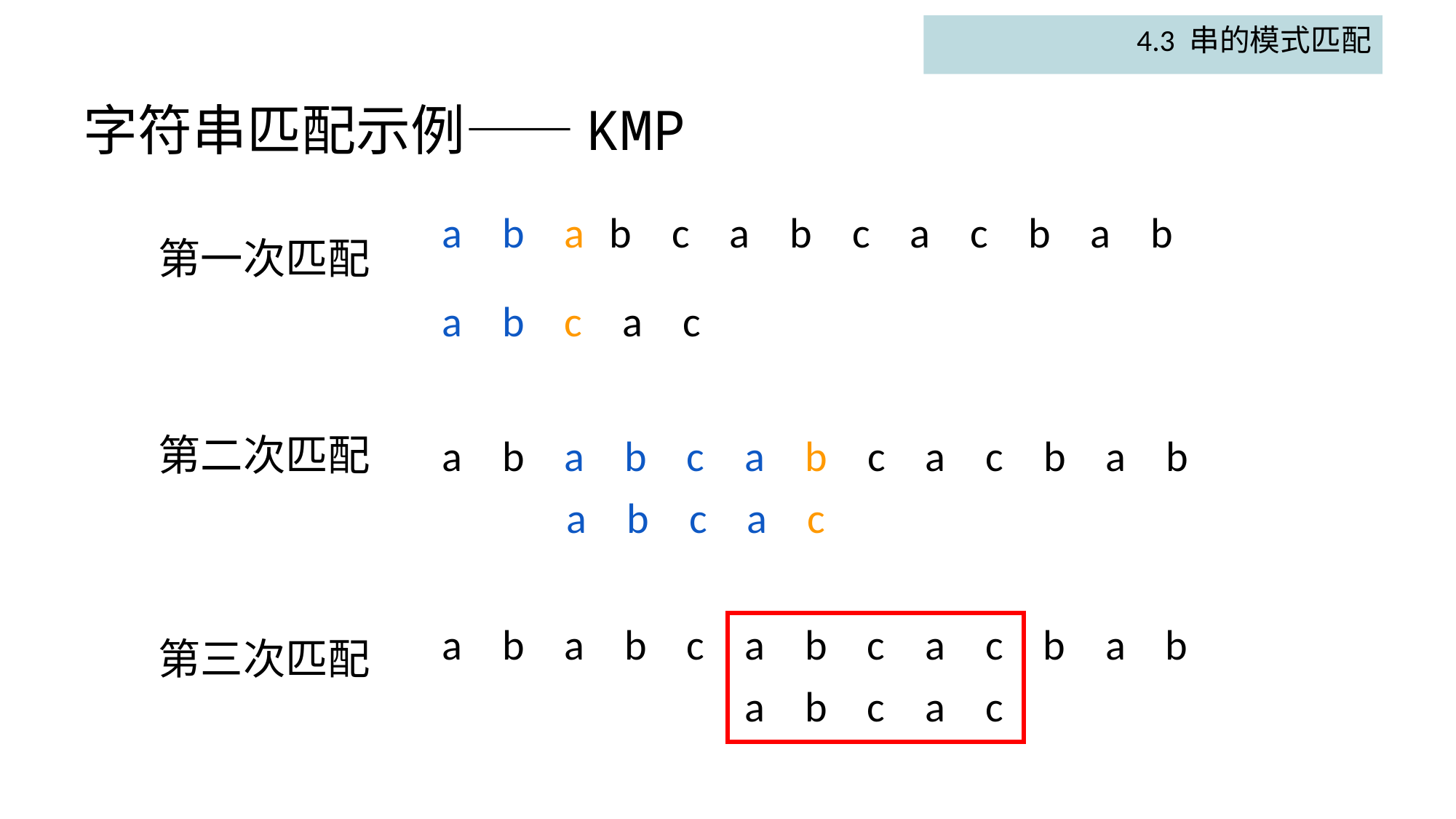

4.3 串的模式匹配

# 字符串匹配示例——KMP
a b a b c a b c a c b a b
第一次匹配
a b c a c
第二次匹配
a b a b c a b c a c b a b
a b c a c
a b a b c a b c a c b a b

第三次匹配
a b c a c